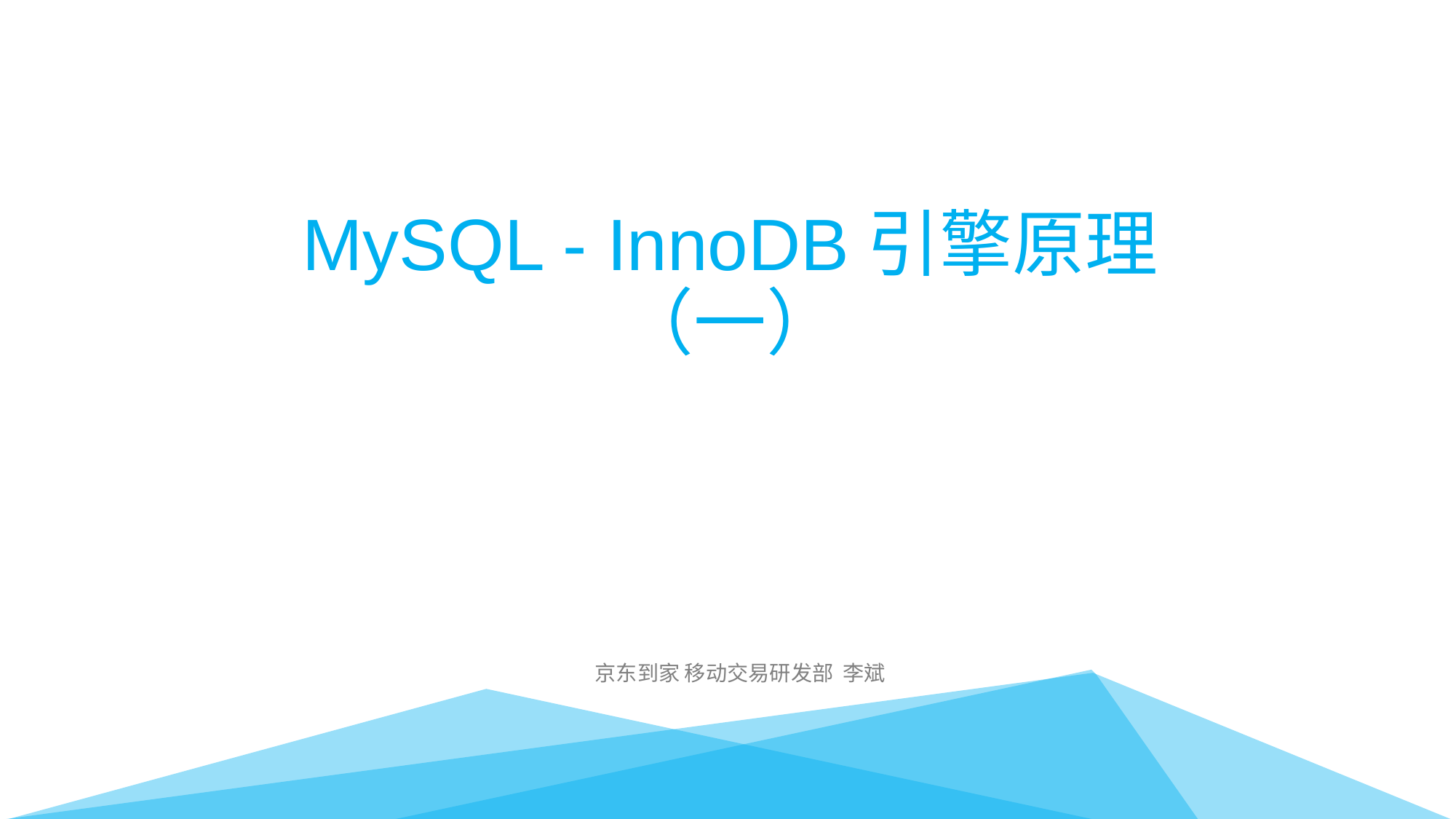

# MySQL - InnoDB引擎原理（一）
京东到家 移动交易研发部  李斌